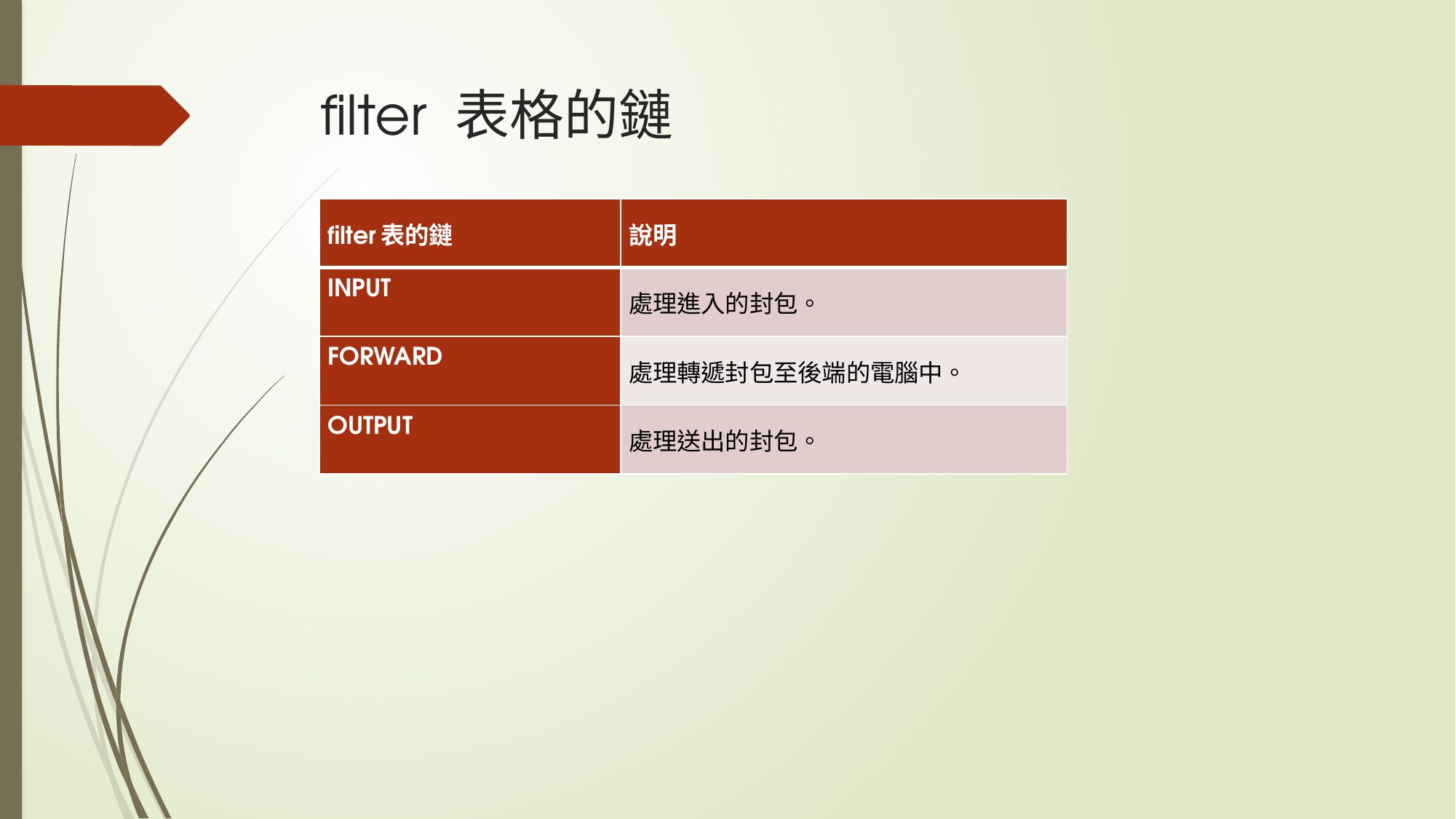

# filter 表格的鏈
| filter表的鏈 | 說明 |
| --- | --- |
| INPUT | 處理進入的封包。 |
| FORWARD | 處理轉遞封包至後端的電腦中。 |
| OUTPUT | 處理送出的封包。 |